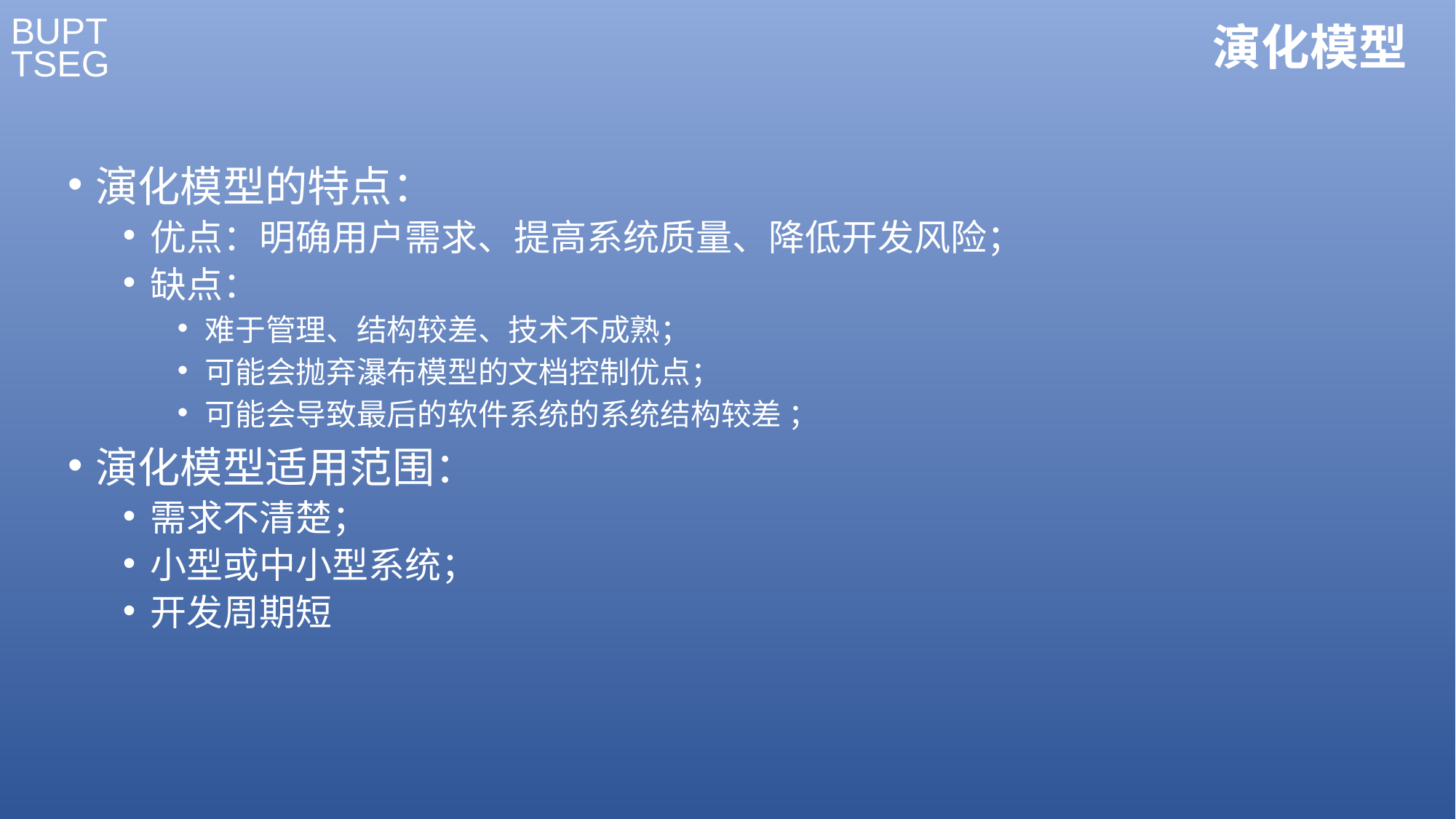

# 演化模型
演化模型的特点：
优点：明确用户需求、提高系统质量、降低开发风险；
缺点：
难于管理、结构较差、技术不成熟；
可能会抛弃瀑布模型的文档控制优点；
可能会导致最后的软件系统的系统结构较差 ；
演化模型适用范围：
需求不清楚；
小型或中小型系统；
开发周期短